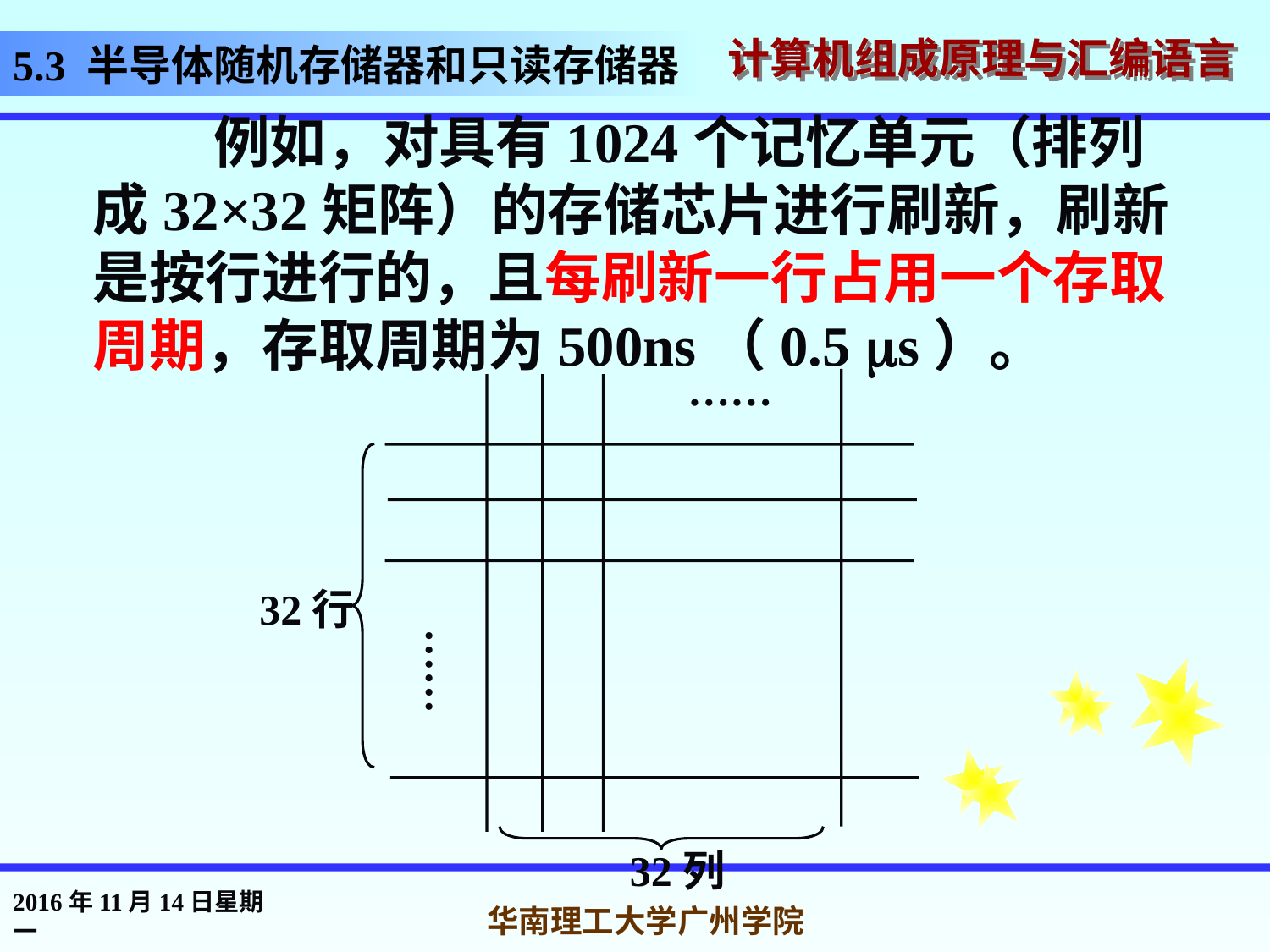

# 5.3 半导体随机存储器和只读存储器
            例如，对具有1024个记忆单元（排列成32×32矩阵）的存储芯片进行刷新，刷新是按行进行的，且每刷新一行占用一个存取周期，存取周期为500ns（0.5 μs）。
……

32行
……

32列
2016年11月14日星期一
华南理工大学广州学院